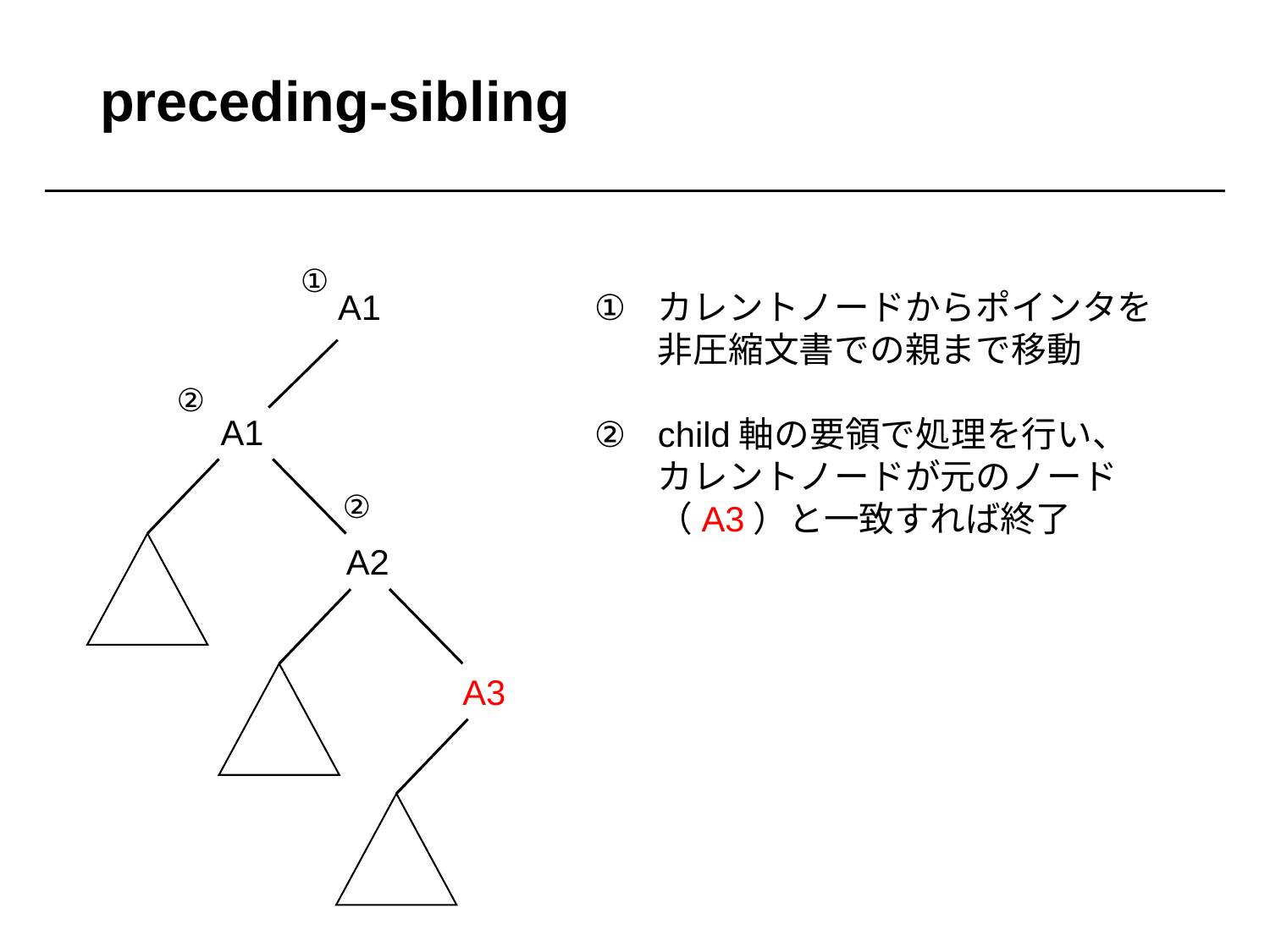

# preceding-sibling
①
A1
カレントノードからポインタを
非圧縮文書での親まで移動

child軸の要領で処理を行い、
カレントノードが元のノード
（A3）と一致すれば終了
②
A1

A2

A3

②